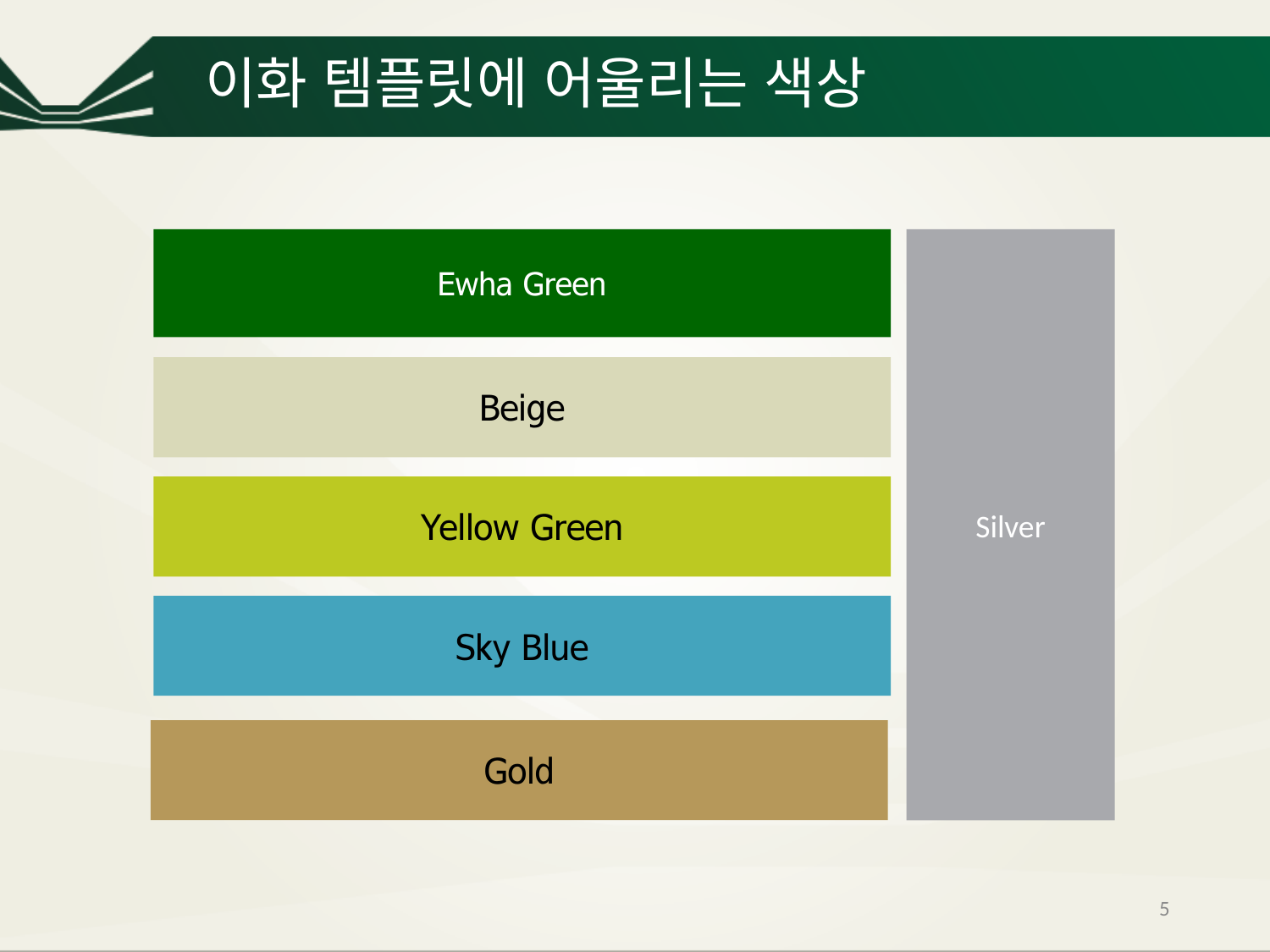

# 이화 템플릿에 어울리는 색상
Ewha Green
Silver
Beige
Yellow Green
Sky Blue
Gold
5